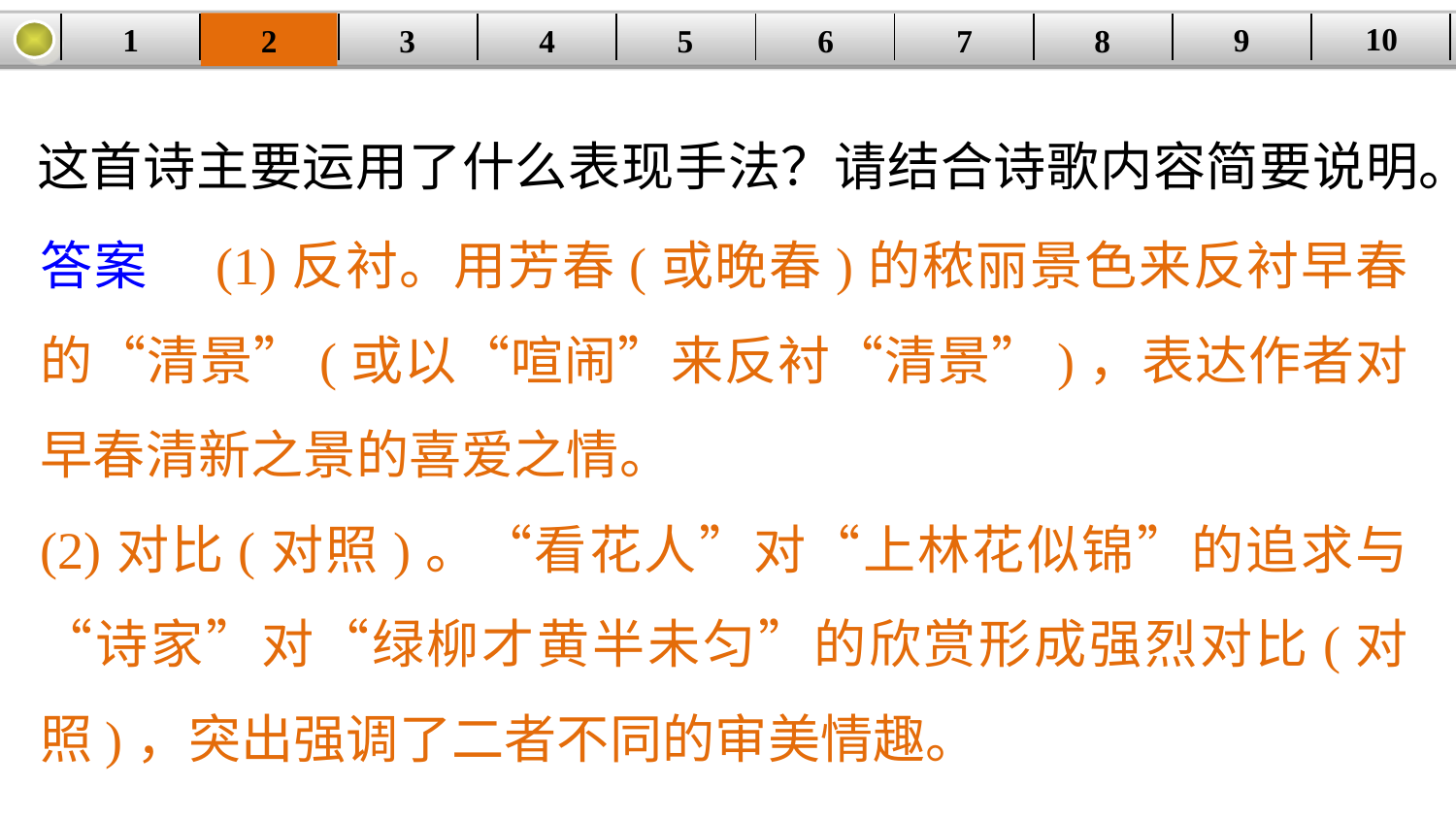

10

9
1
3
4
5
6
8
2
|  |  |  |  |  |  |  |  |  |  |
| --- | --- | --- | --- | --- | --- | --- | --- | --- | --- |
7

这首诗主要运用了什么表现手法？请结合诗歌内容简要说明。
答案　(1)反衬。用芳春(或晚春)的秾丽景色来反衬早春的“清景”(或以“喧闹”来反衬“清景”)，表达作者对早春清新之景的喜爱之情。
(2)对比(对照)。“看花人”对“上林花似锦”的追求与“诗家”对“绿柳才黄半未匀”的欣赏形成强烈对比(对照)，突出强调了二者不同的审美情趣。